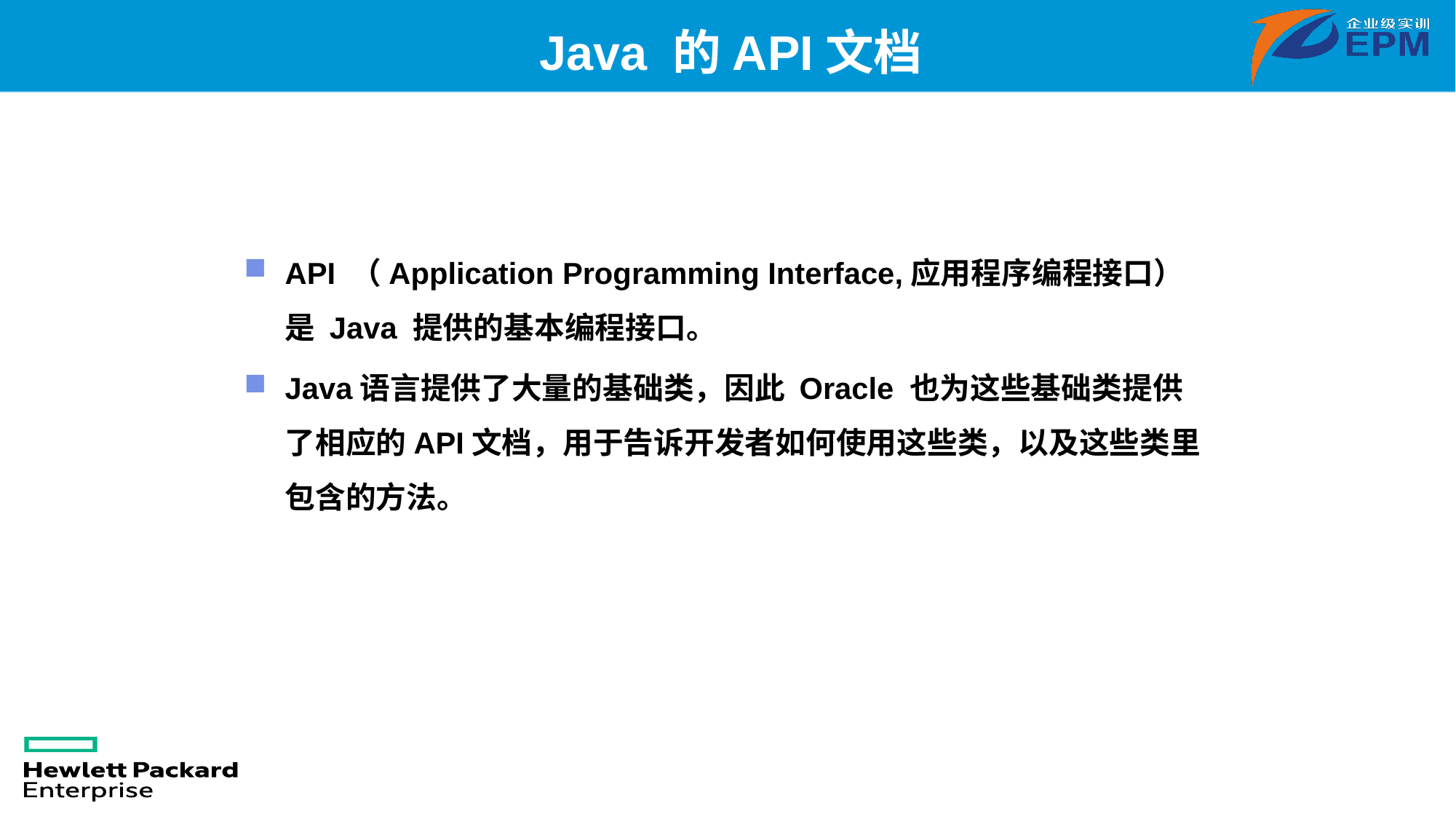

# Java 的API文档
API （Application Programming Interface,应用程序编程接口）是 Java 提供的基本编程接口。
Java语言提供了大量的基础类，因此 Oracle 也为这些基础类提供了相应的API文档，用于告诉开发者如何使用这些类，以及这些类里包含的方法。